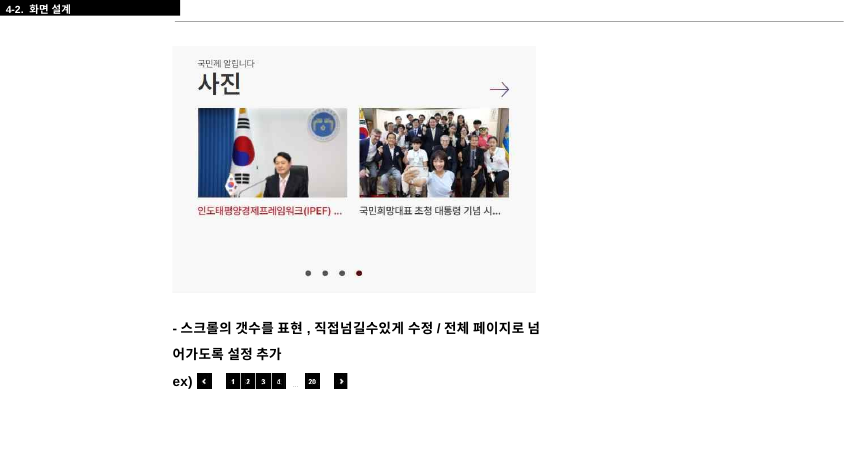

4-2. 화면 설계

-스크롤의 갯수를 표현,직접넘길수있게 수정/전체 페이지로 넘  어가도록 설정 추가
ex)